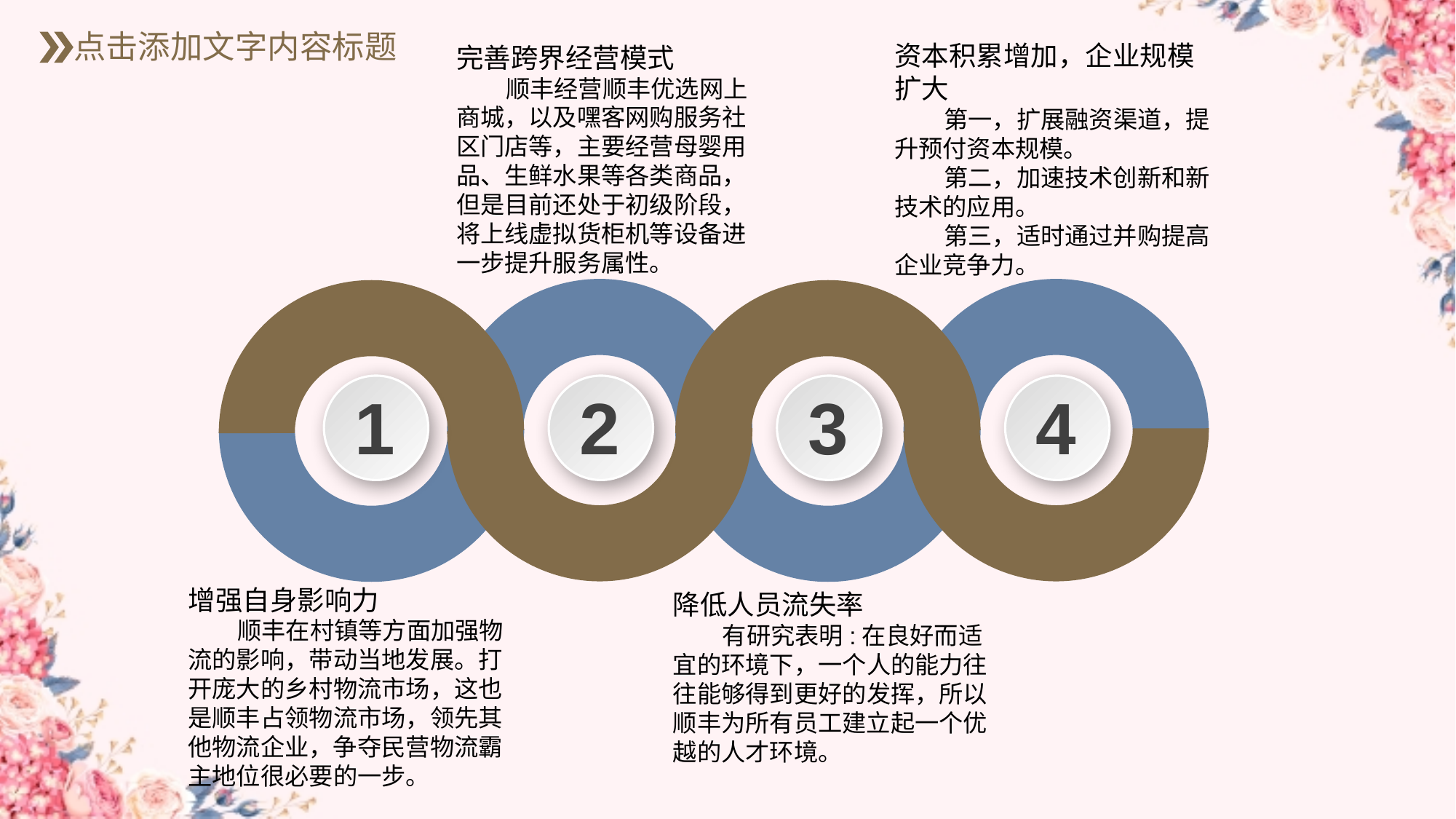

点击添加文字内容标题

资本积累增加，企业规模扩大
        第一，扩展融资渠道，提升预付资本规模。
        第二，加速技术创新和新技术的应用。
        第三，适时通过并购提高企业竞争力。
点击输入小标题
完善跨界经营模式
        顺丰经营顺丰优选网上商城，以及嘿客网购服务社区门店等，主要经营母婴用品、生鲜水果等各类商品，但是目前还处于初级阶段，将上线虚拟货柜机等设备进一步提升服务属性。
点击输入小标题

点击输入小标题
降低人员流失率
        有研究表明:在良好而适宜的环境下，一个人的能力往往能够得到更好的发挥，所以顺丰为所有员工建立起一个优越的人才环境。
点击输入小标题
增强自身影响力
        顺丰在村镇等方面加强物流的影响，带动当地发展。打开庞大的乡村物流市场，这也是顺丰占领物流市场，领先其他物流企业，争夺民营物流霸主地位很必要的一步。

1

2

3

4